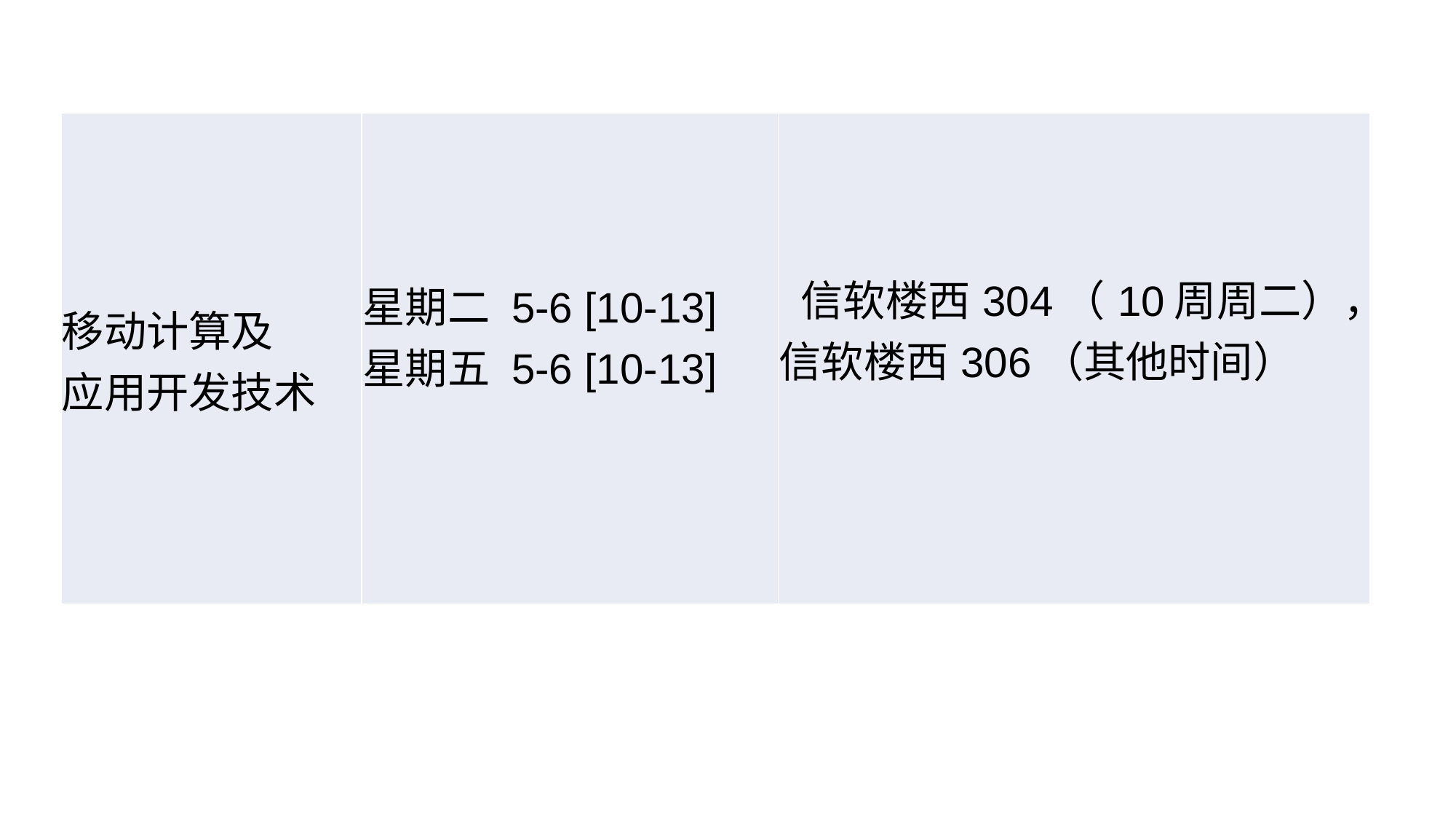

| 移动计算及 应用开发技术 | 星期二 5-6 [10-13] 星期五 5-6 [10-13] | 信软楼西304（10周周二）， 信软楼西306（其他时间） |
| --- | --- | --- |